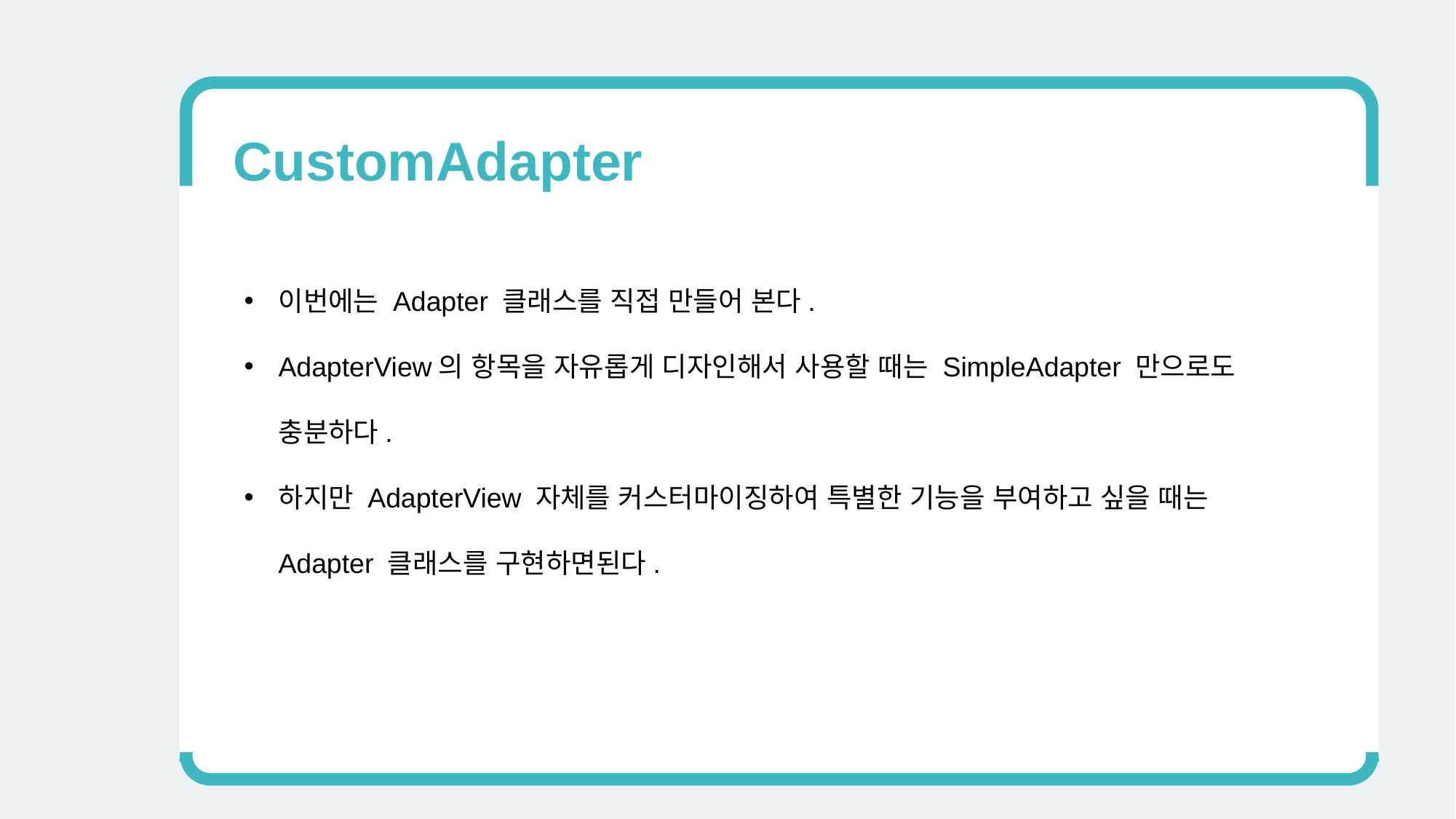

CustomAdapter

이번에는 Adapter 클래스를 직접 만들어 본다.
AdapterView의 항목을 자유롭게 디자인해서 사용할 때는 SimpleAdapter 만으로도 충분하다.
하지만 AdapterView 자체를 커스터마이징하여 특별한 기능을 부여하고 싶을 때는 Adapter 클래스를 구현하면된다.